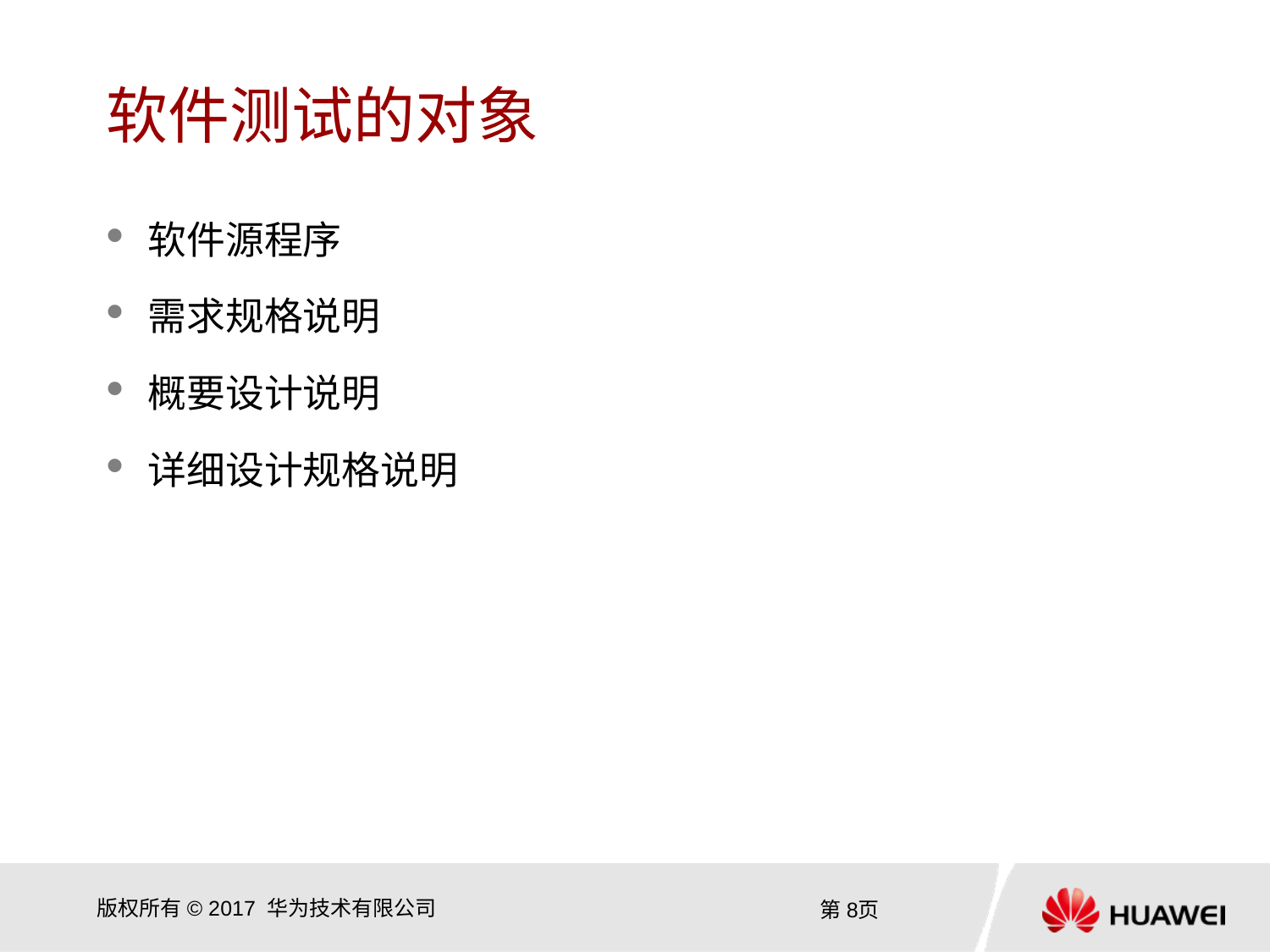

# 软件测试的对象
软件源程序
需求规格说明
概要设计说明
详细设计规格说明